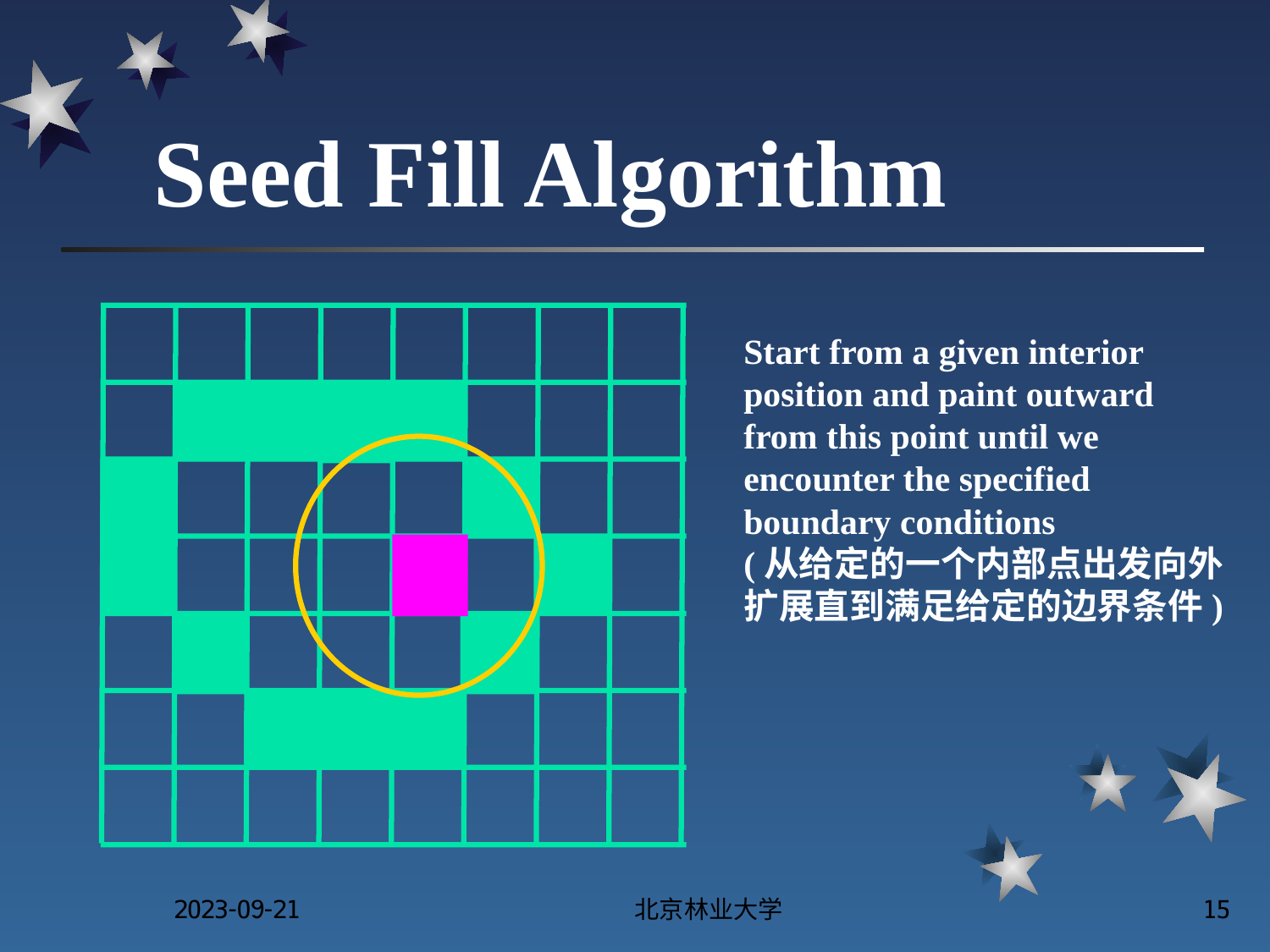

# Seed Fill Algorithm

Start from a given interior position and paint outward from this point until we encounter the specified boundary conditions
(从给定的一个内部点出发向外扩展直到满足给定的边界条件)

2023-09-21
北京林业大学
15